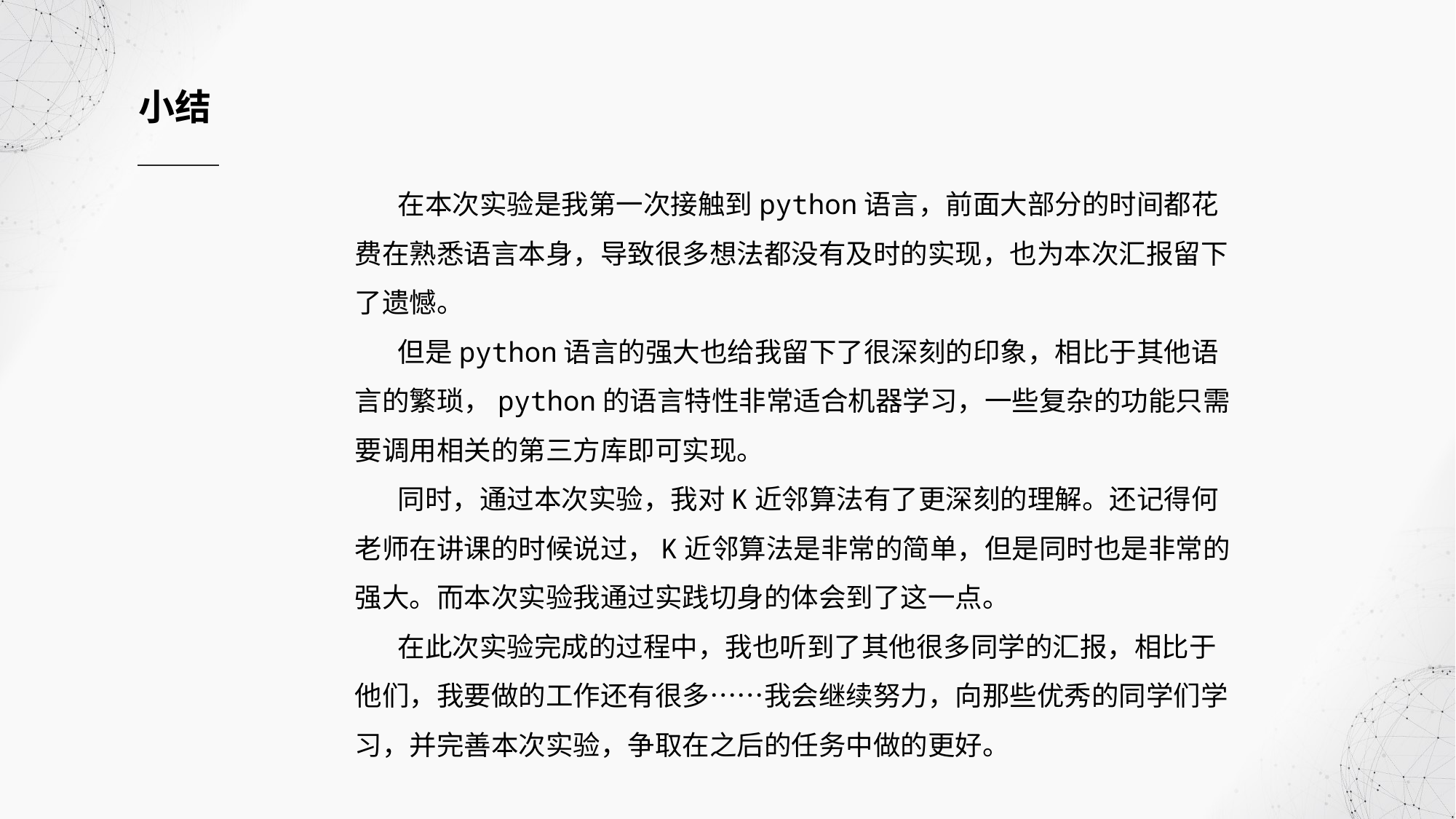

小结
在本次实验是我第一次接触到python语言，前面大部分的时间都花费在熟悉语言本身，导致很多想法都没有及时的实现，也为本次汇报留下了遗憾。
但是python语言的强大也给我留下了很深刻的印象，相比于其他语言的繁琐，python的语言特性非常适合机器学习，一些复杂的功能只需要调用相关的第三方库即可实现。
同时，通过本次实验，我对K近邻算法有了更深刻的理解。还记得何老师在讲课的时候说过，K近邻算法是非常的简单，但是同时也是非常的强大。而本次实验我通过实践切身的体会到了这一点。
在此次实验完成的过程中，我也听到了其他很多同学的汇报，相比于他们，我要做的工作还有很多……我会继续努力，向那些优秀的同学们学习，并完善本次实验，争取在之后的任务中做的更好。